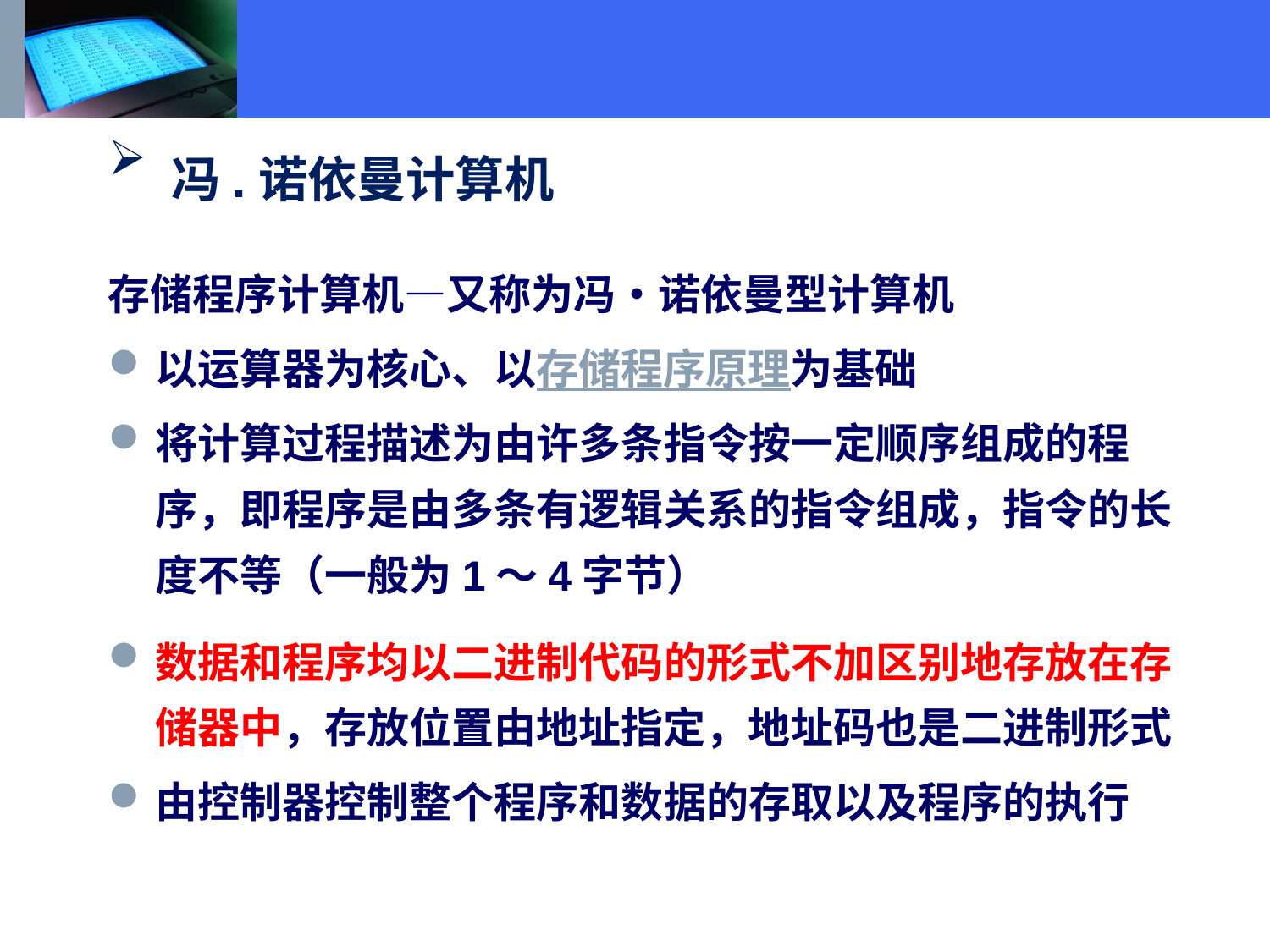

# 冯.诺依曼计算机*
存储程序计算机—又称为冯•诺依曼型计算机
以运算器为核心、以存储程序原理为基础
将计算过程描述为由许多条指令按一定顺序组成的程序，即程序是由多条有逻辑关系的指令组成，指令的长度不等（一般为1～4字节）
数据和程序均以二进制代码的形式不加区别地存放在存储器中，存放位置由地址指定，地址码也是二进制形式
由控制器控制整个程序和数据的存取以及程序的执行